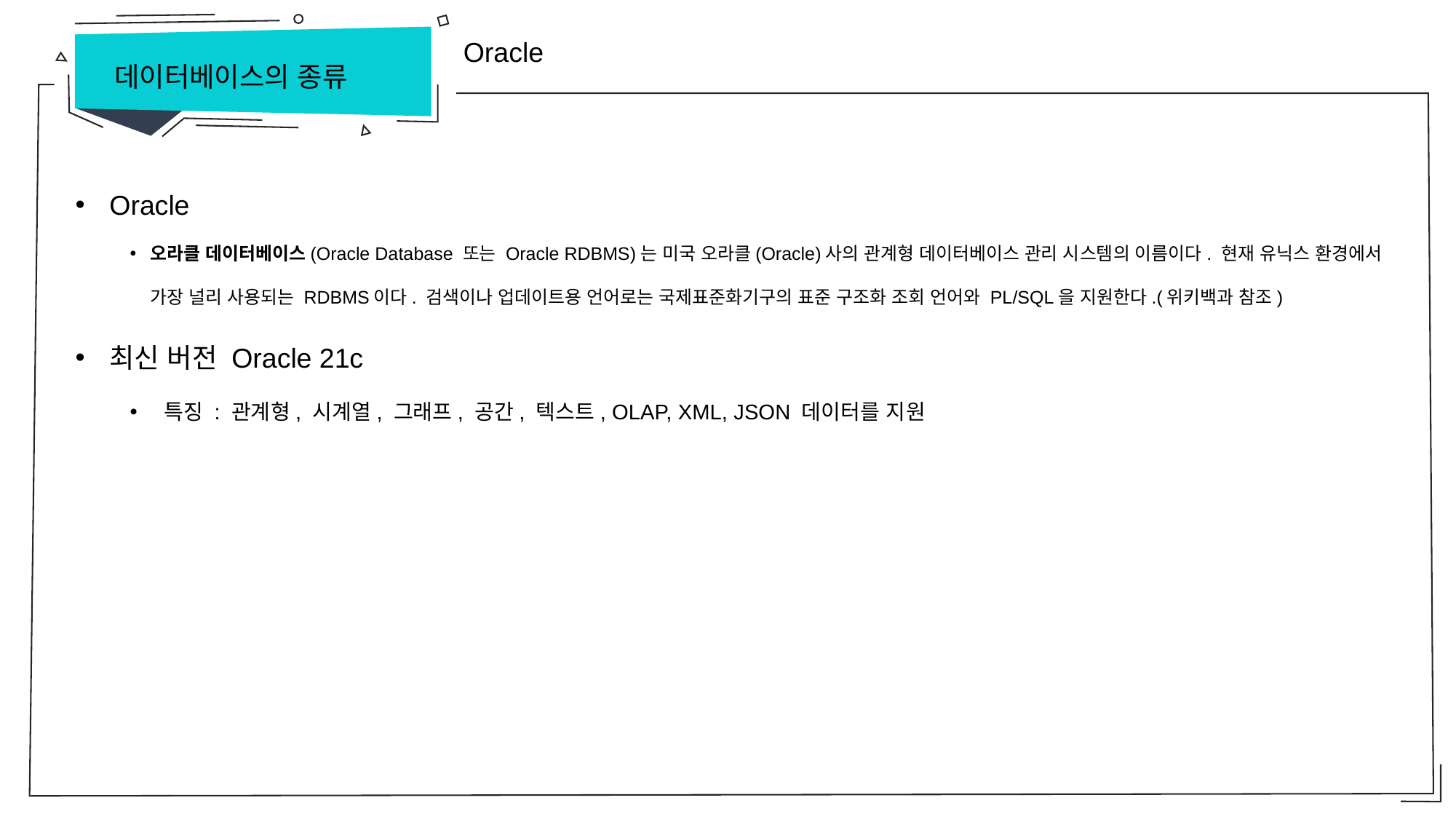

Oracle
데이터베이스의 종류
Oracle
오라클 데이터베이스(Oracle Database 또는 Oracle RDBMS)는 미국 오라클(Oracle)사의 관계형 데이터베이스 관리 시스템의 이름이다. 현재 유닉스 환경에서 가장 널리 사용되는 RDBMS이다. 검색이나 업데이트용 언어로는 국제표준화기구의 표준 구조화 조회 언어와 PL/SQL을 지원한다.(위키백과 참조)
최신 버전 Oracle 21c
특징 : 관계형, 시계열, 그래프, 공간, 텍스트, OLAP, XML, JSON 데이터를 지원